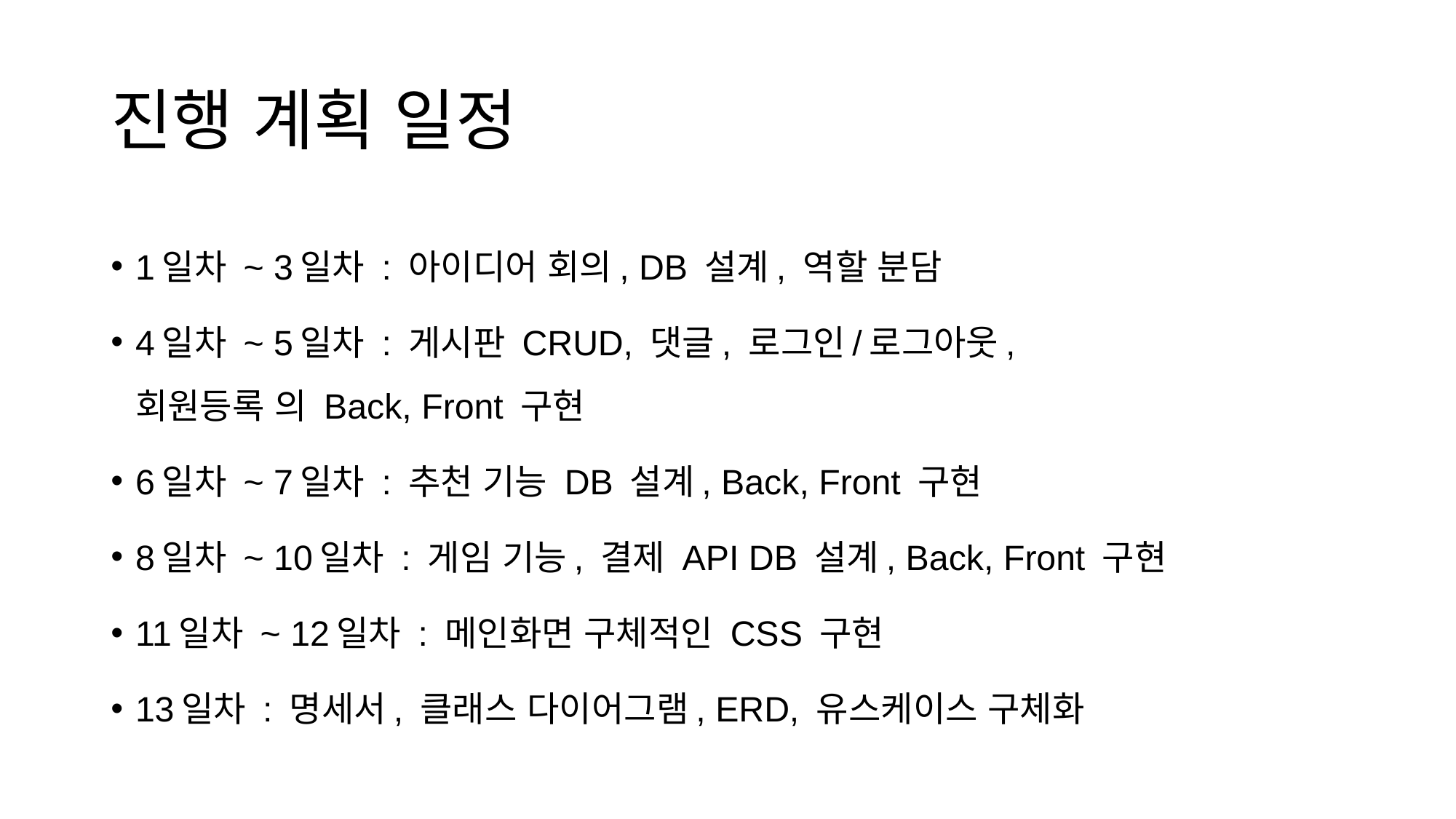

# 진행 계획 일정
1일차 ~ 3일차 : 아이디어 회의, DB 설계, 역할 분담
4일차 ~ 5일차 : 게시판 CRUD, 댓글, 로그인/로그아웃,
회원등록 의 Back, Front 구현
6일차 ~ 7일차 : 추천 기능 DB 설계, Back, Front 구현
8일차 ~ 10일차 : 게임 기능, 결제 API DB 설계, Back, Front 구현
11일차 ~ 12일차 : 메인화면 구체적인 CSS 구현
13일차 : 명세서, 클래스 다이어그램, ERD, 유스케이스 구체화